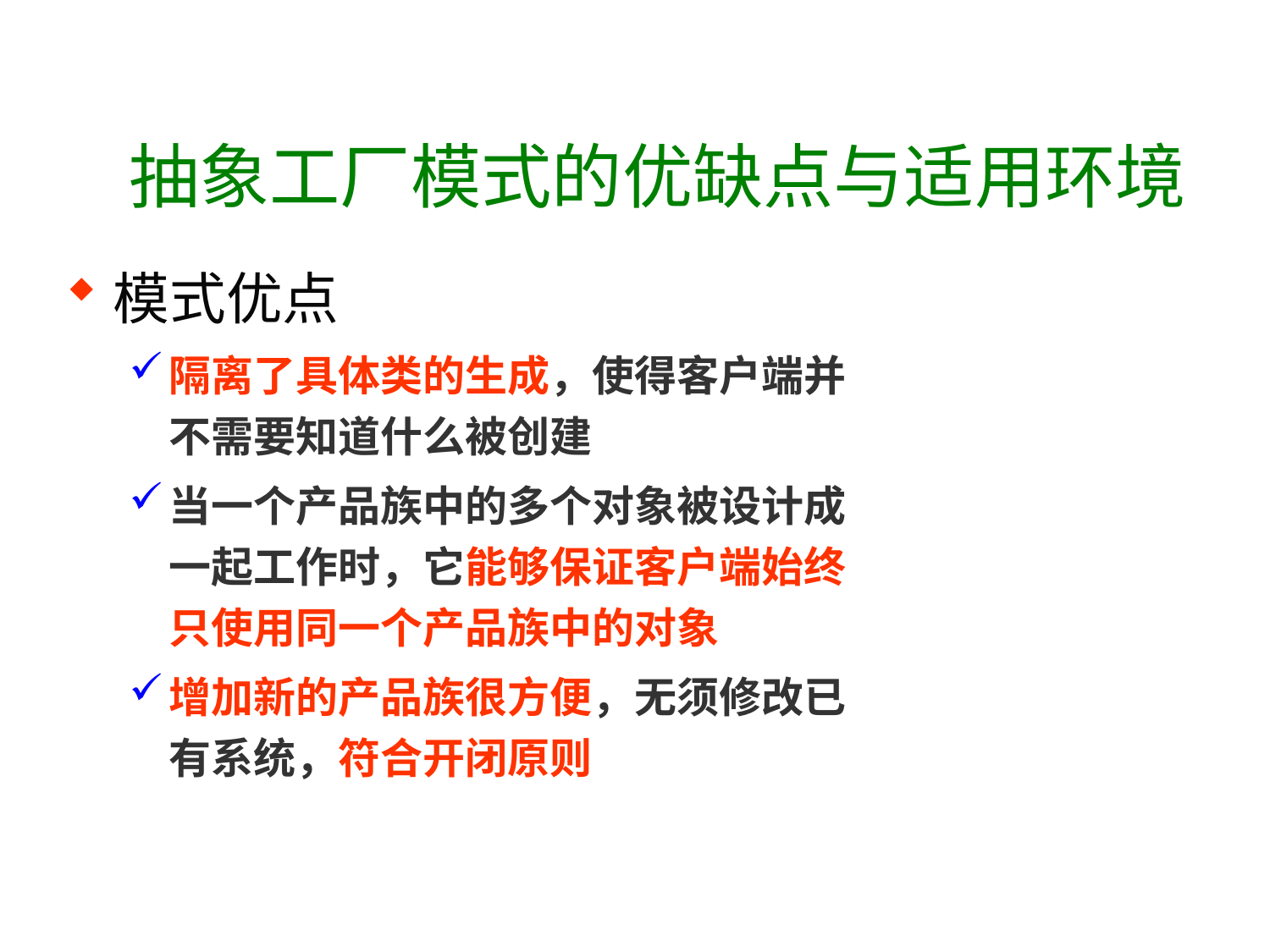

# 抽象工厂模式的优缺点与适用环境
模式优点
隔离了具体类的生成，使得客户端并不需要知道什么被创建
当一个产品族中的多个对象被设计成一起工作时，它能够保证客户端始终只使用同一个产品族中的对象
增加新的产品族很方便，无须修改已有系统，符合开闭原则